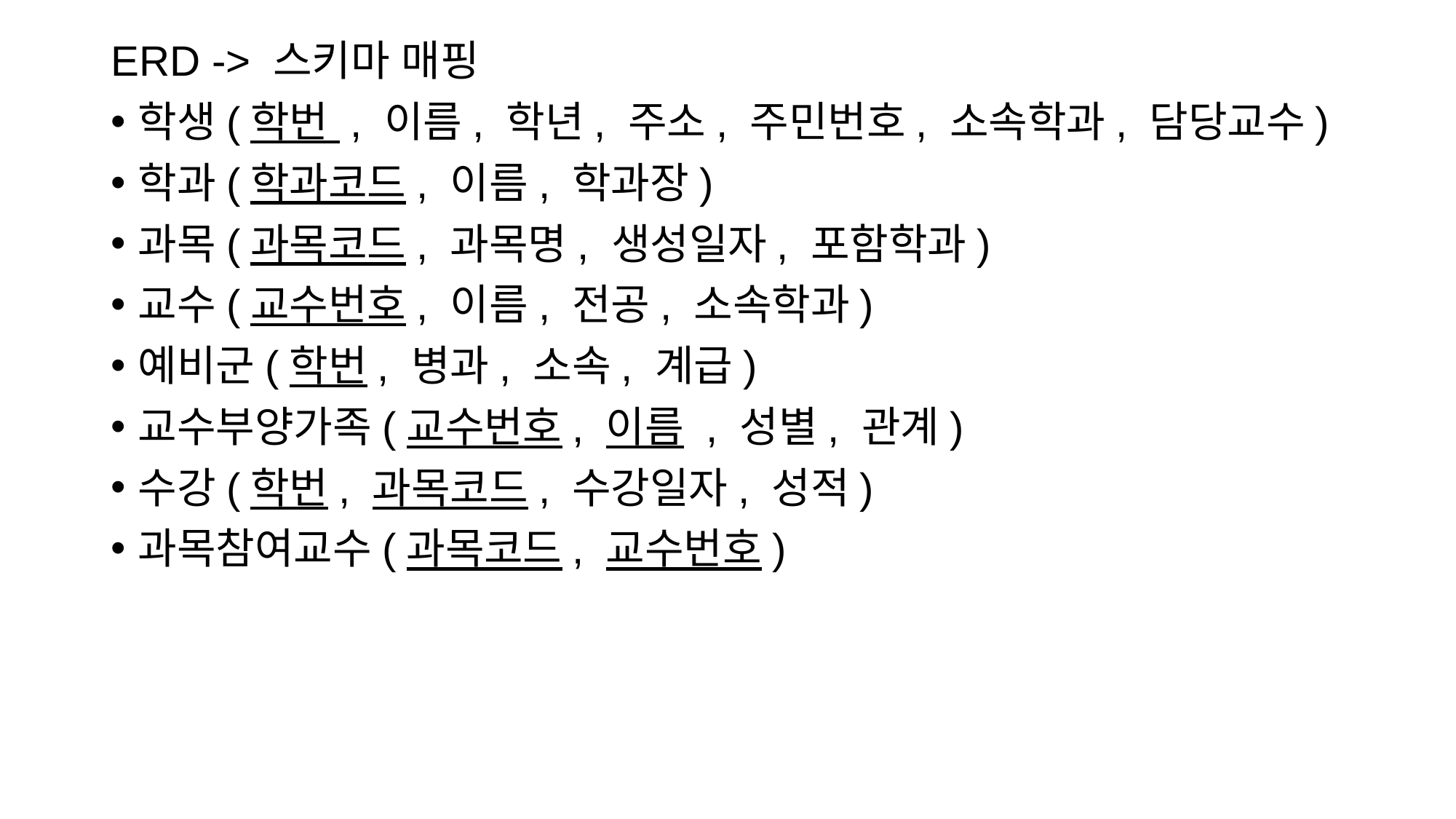

ERD -> 스키마 매핑
학생(학번 , 이름, 학년, 주소, 주민번호, 소속학과, 담당교수)
학과(학과코드, 이름, 학과장)
과목(과목코드, 과목명, 생성일자, 포함학과)
교수(교수번호, 이름, 전공, 소속학과)
예비군(학번, 병과, 소속, 계급)
교수부양가족(교수번호, 이름 , 성별, 관계)
수강(학번, 과목코드, 수강일자, 성적)
과목참여교수(과목코드, 교수번호)